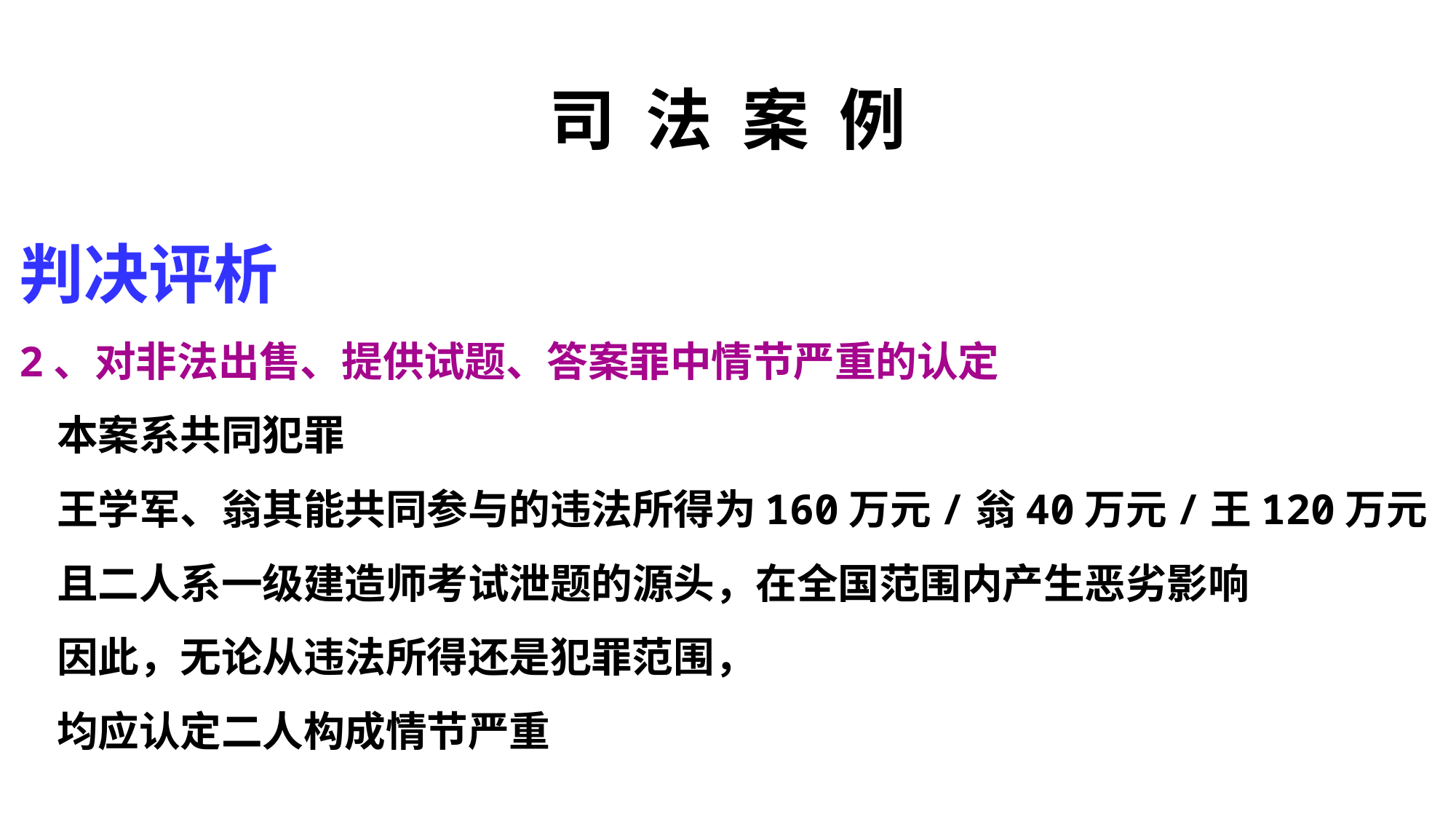

# 司  法  案  例
判决评析
2、对非法出售、提供试题、答案罪中情节严重的认定
   本案系共同犯罪
   王学军、翁其能共同参与的违法所得为160万元/翁40万元/王120万元
   且二人系一级建造师考试泄题的源头，在全国范围内产生恶劣影响
   因此，无论从违法所得还是犯罪范围，
   均应认定二人构成情节严重